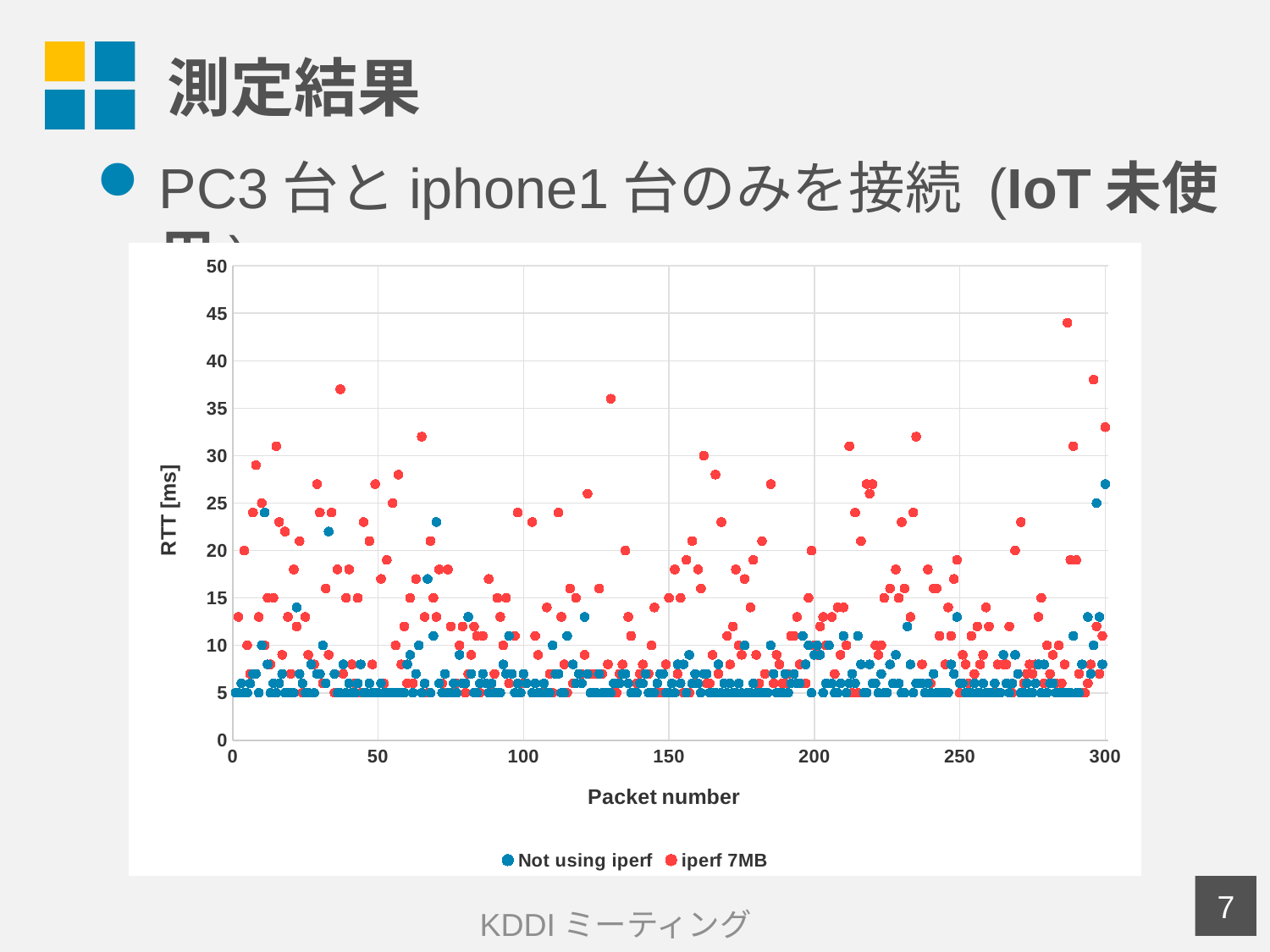

# 測定結果
PC3台とiphone1台のみを接続 (IoT未使用)

### Chart

| Category | Not using iperf | iperf 7MB |
|---|---|---|
7
KDDIミーティング